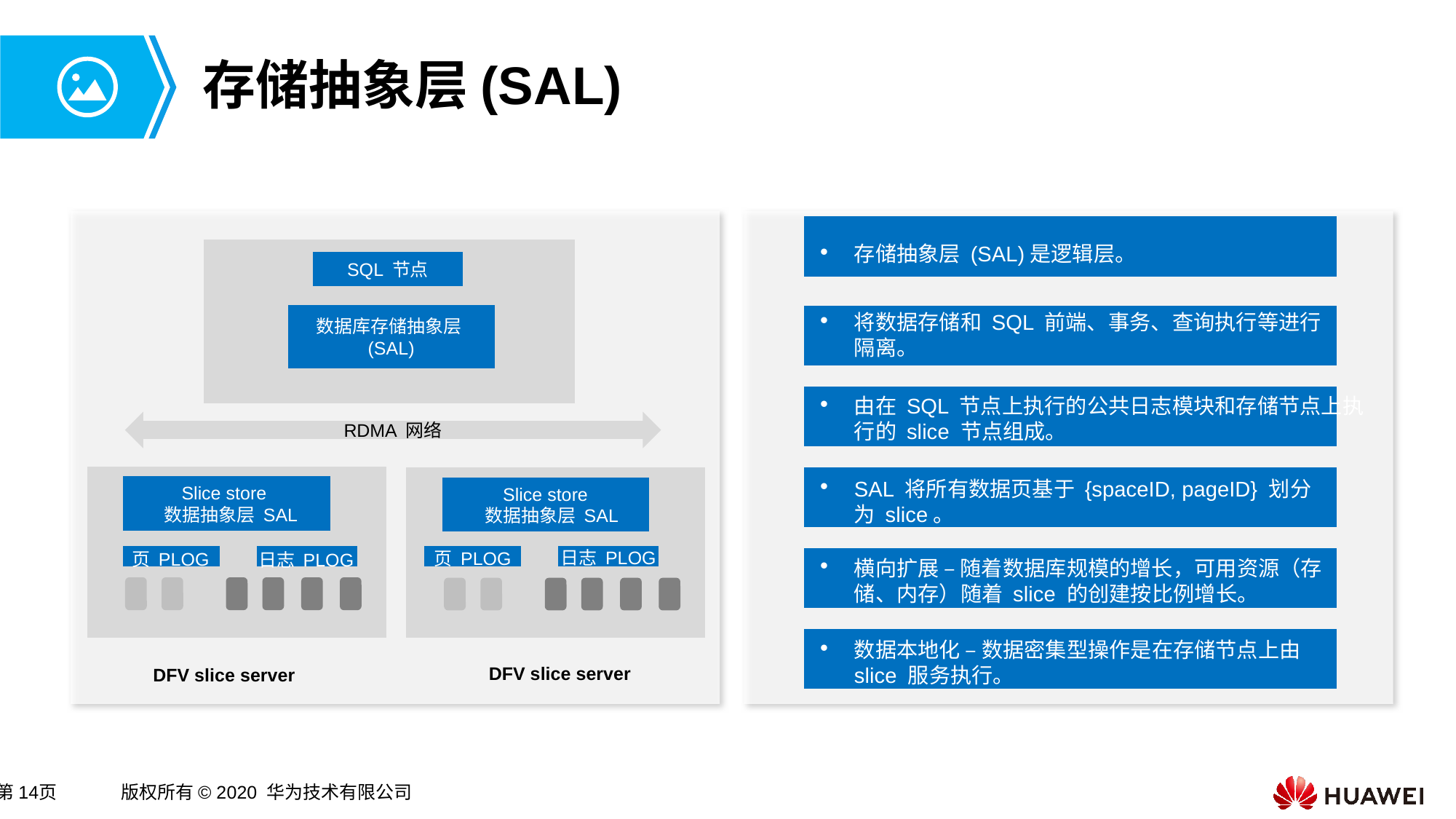

# 存储抽象层(SAL)

SQL 节点
数据库存储抽象层(SAL)
RDMA 网络

Slice store
 数据抽象层 SAL

Slice store
  数据抽象层 SAL

DFV slice server
DFV slice server
页 PLOG
页 PLOG
页 PLOG
页 PLOG

存储抽象层 (SAL)是逻辑层。
将数据存储和 SQL 前端、事务、查询执行等进行隔离。

由在 SQL 节点上执行的公共日志模块和存储节点上执行的 slice 节点组成。

SAL 将所有数据页基于 {spaceID, pageID} 划分为 slice。

横向扩展 – 随着数据库规模的增长，可用资源（存储、内存）随着 slice 的创建按比例增长。

数据本地化 – 数据密集型操作是在存储节点上由 slice 服务执行。
日志 PLOG
页 PLOG
页 PLOG
日志 PLOG